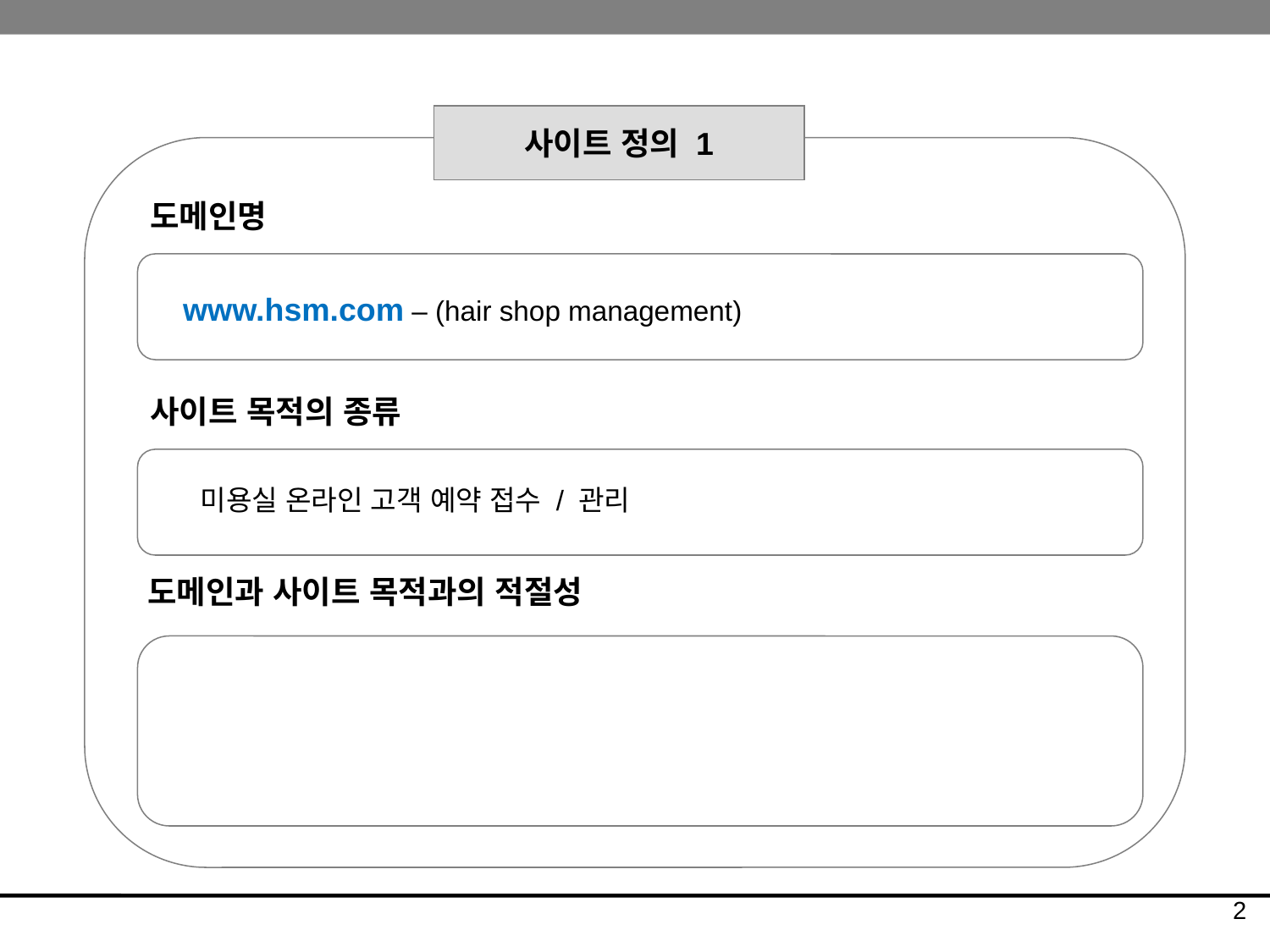

사이트 정의 1

도메인명

www.hsm.com – (hair shop management)
사이트 목적의 종류

미용실 온라인 고객 예약 접수 / 관리
도메인과 사이트 목적과의 적절성

2